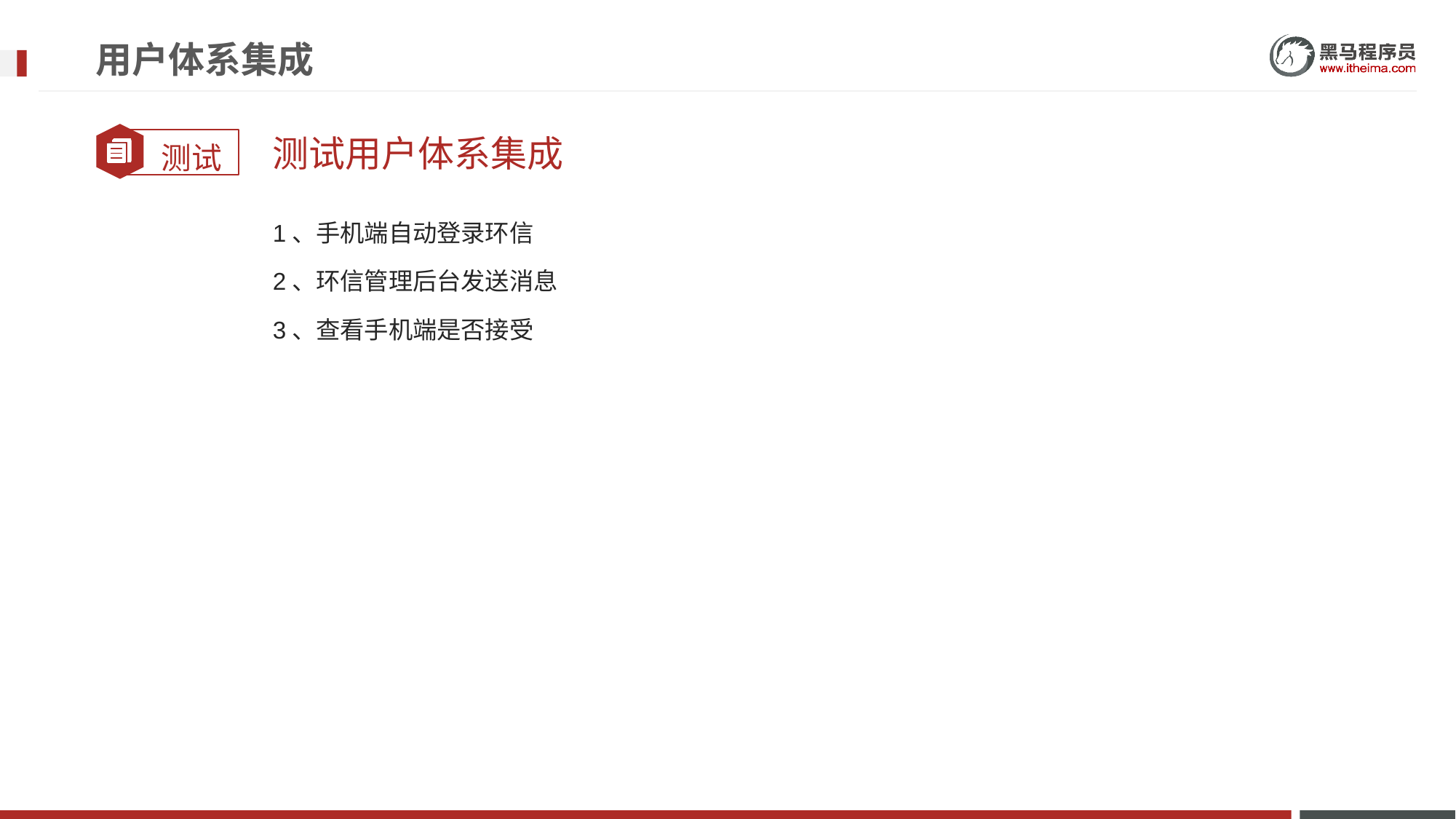

# 用户体系集成
测试用户体系集成
1、手机端自动登录环信
2、环信管理后台发送消息
3、查看手机端是否接受